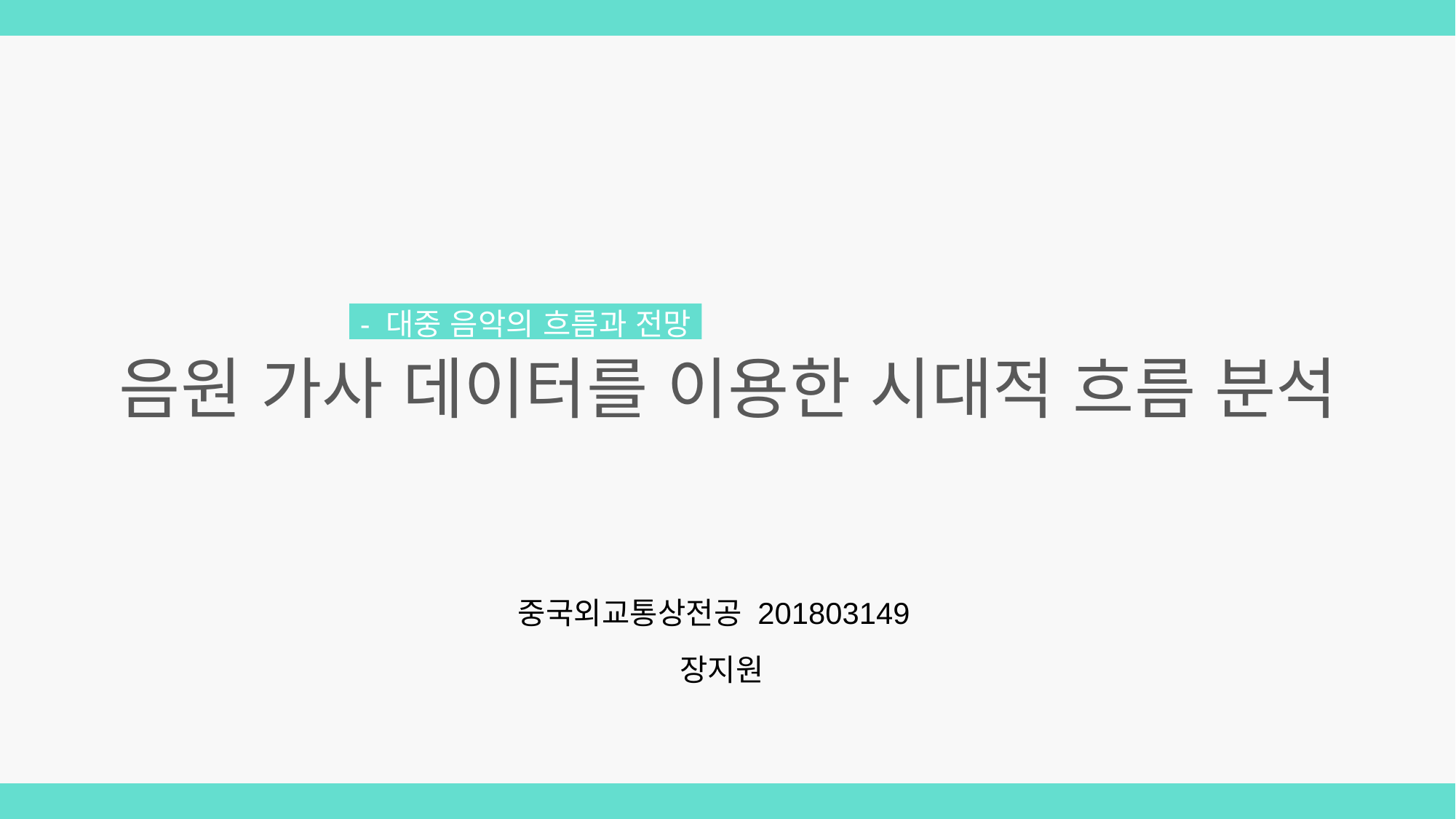

- 대중 음악의 흐름과 전망

음원 가사 데이터를 이용한 시대적 흐름 분석
중국외교통상전공 201803149
 장지원